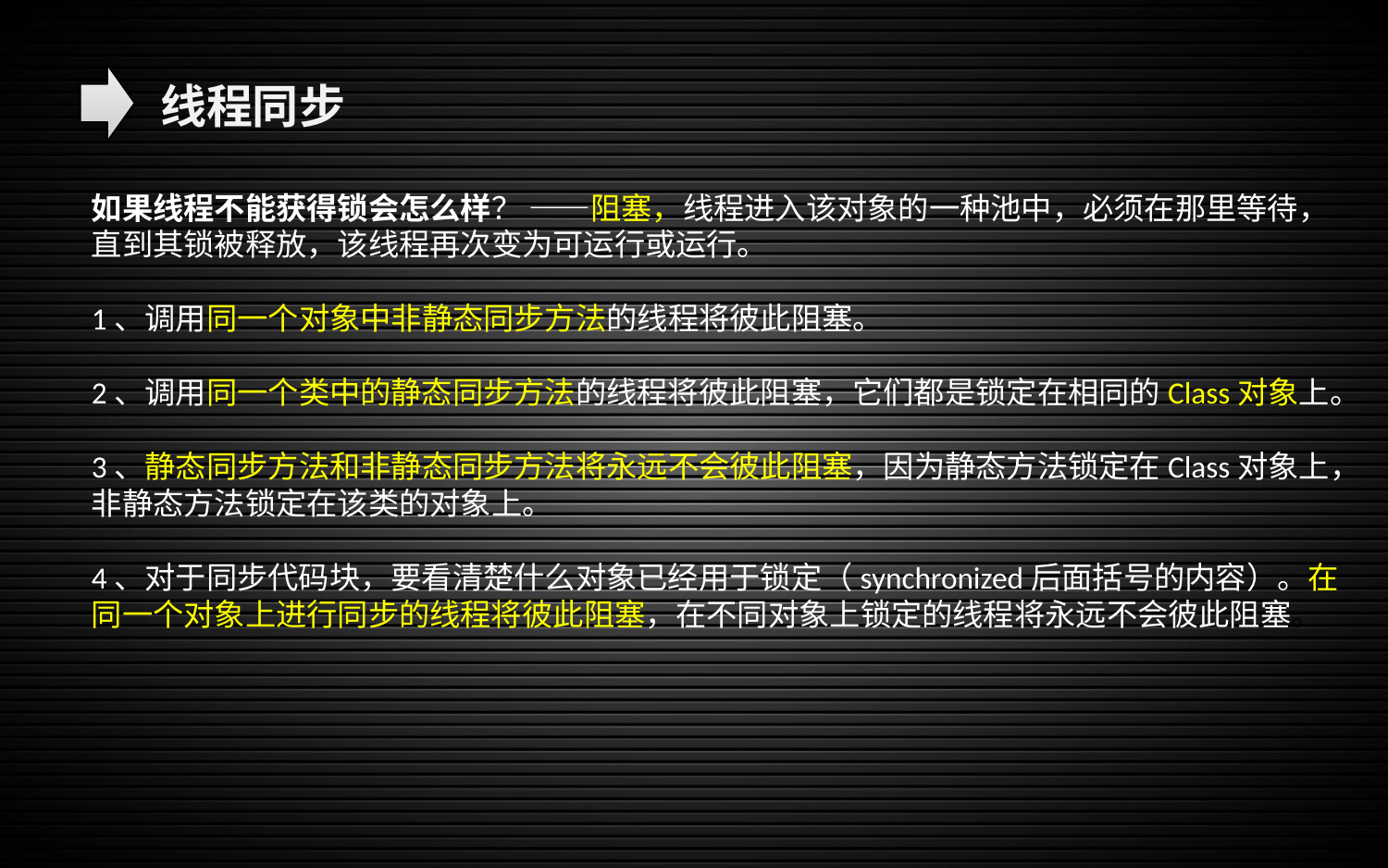

线程同步
如果线程不能获得锁会怎么样？ ——阻塞，线程进入该对象的一种池中，必须在那里等待，直到其锁被释放，该线程再次变为可运行或运行。

1、调用同一个对象中非静态同步方法的线程将彼此阻塞。
2、调用同一个类中的静态同步方法的线程将彼此阻塞，它们都是锁定在相同的Class对象上。
3、静态同步方法和非静态同步方法将永远不会彼此阻塞，因为静态方法锁定在Class对象上，非静态方法锁定在该类的对象上。
4、对于同步代码块，要看清楚什么对象已经用于锁定（synchronized后面括号的内容）。在同一个对象上进行同步的线程将彼此阻塞，在不同对象上锁定的线程将永远不会彼此阻塞。